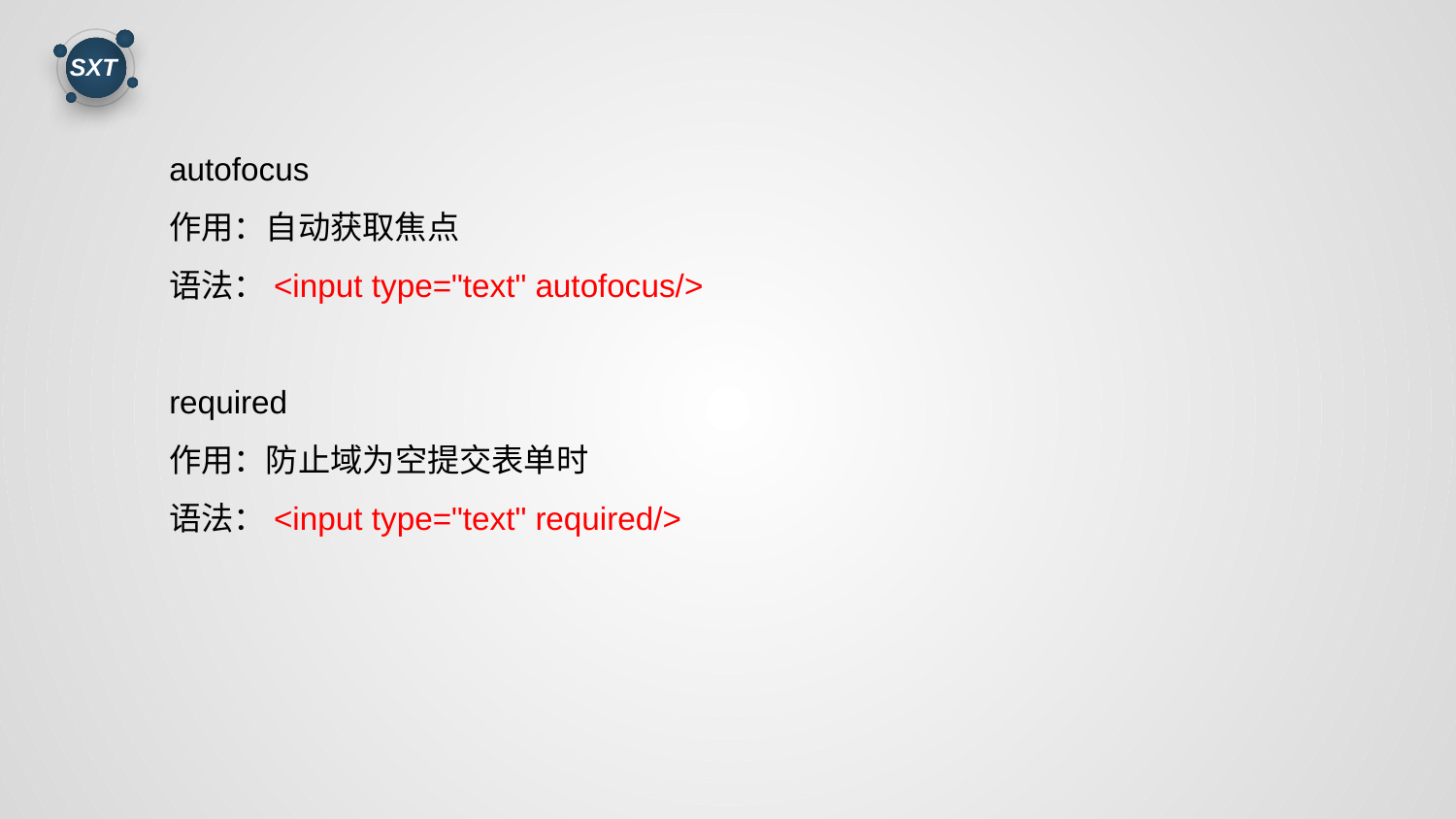

autofocus
作用：自动获取焦点
语法：<input type="text" autofocus/>

required
作用：防止域为空提交表单时
语法：<input type="text" required/>